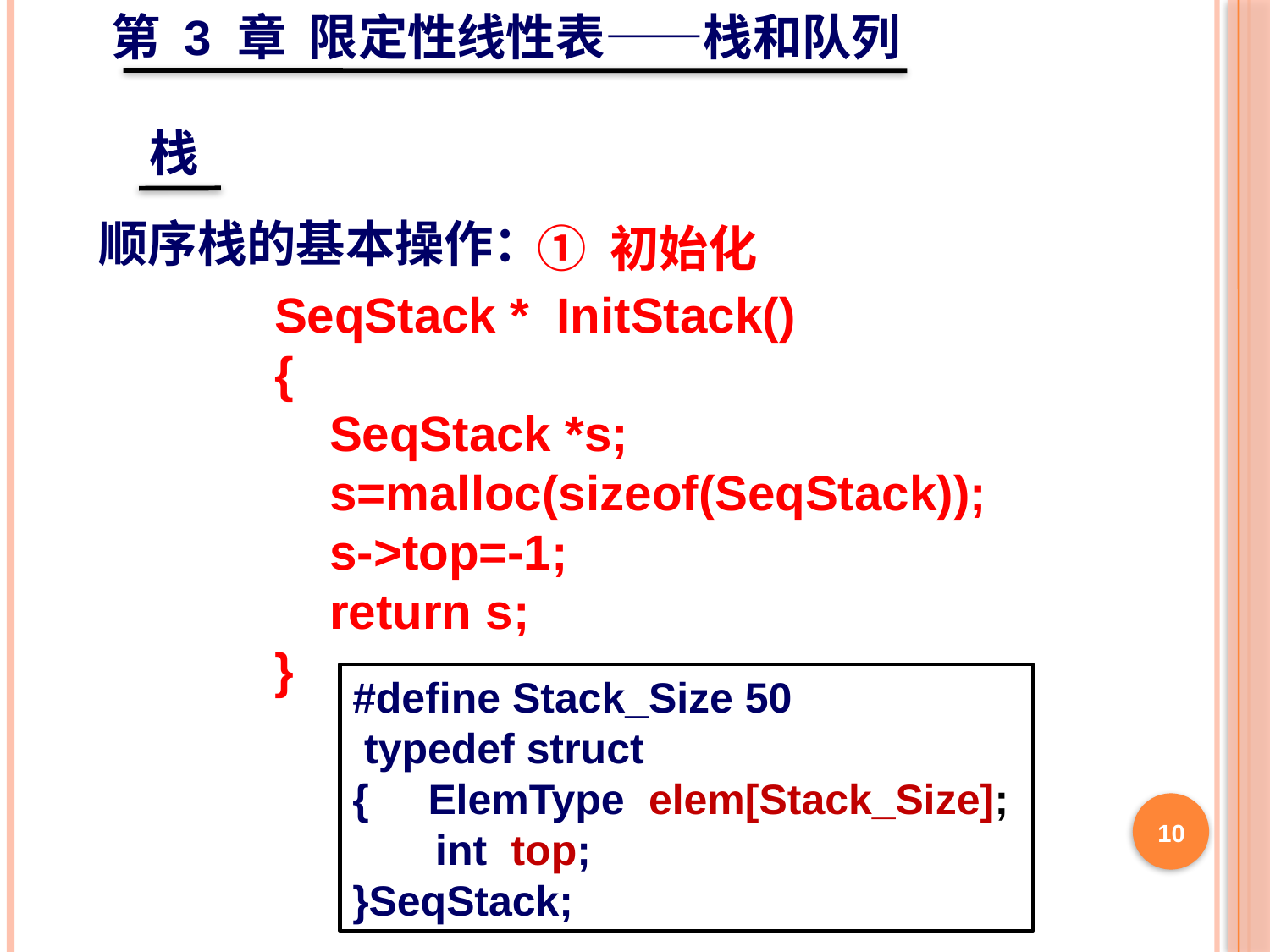

第 3 章  限定性线性表——栈和队列
栈
顺序栈的基本操作：
① 初始化
SeqStack *  InitStack()
{
    SeqStack *s;
    s=malloc(sizeof(SeqStack));
    s->top=-1;
    return s;
}
#define Stack_Size 50
 typedef struct
{     ElemType  elem[Stack_Size];
       int  top;
}SeqStack;
10